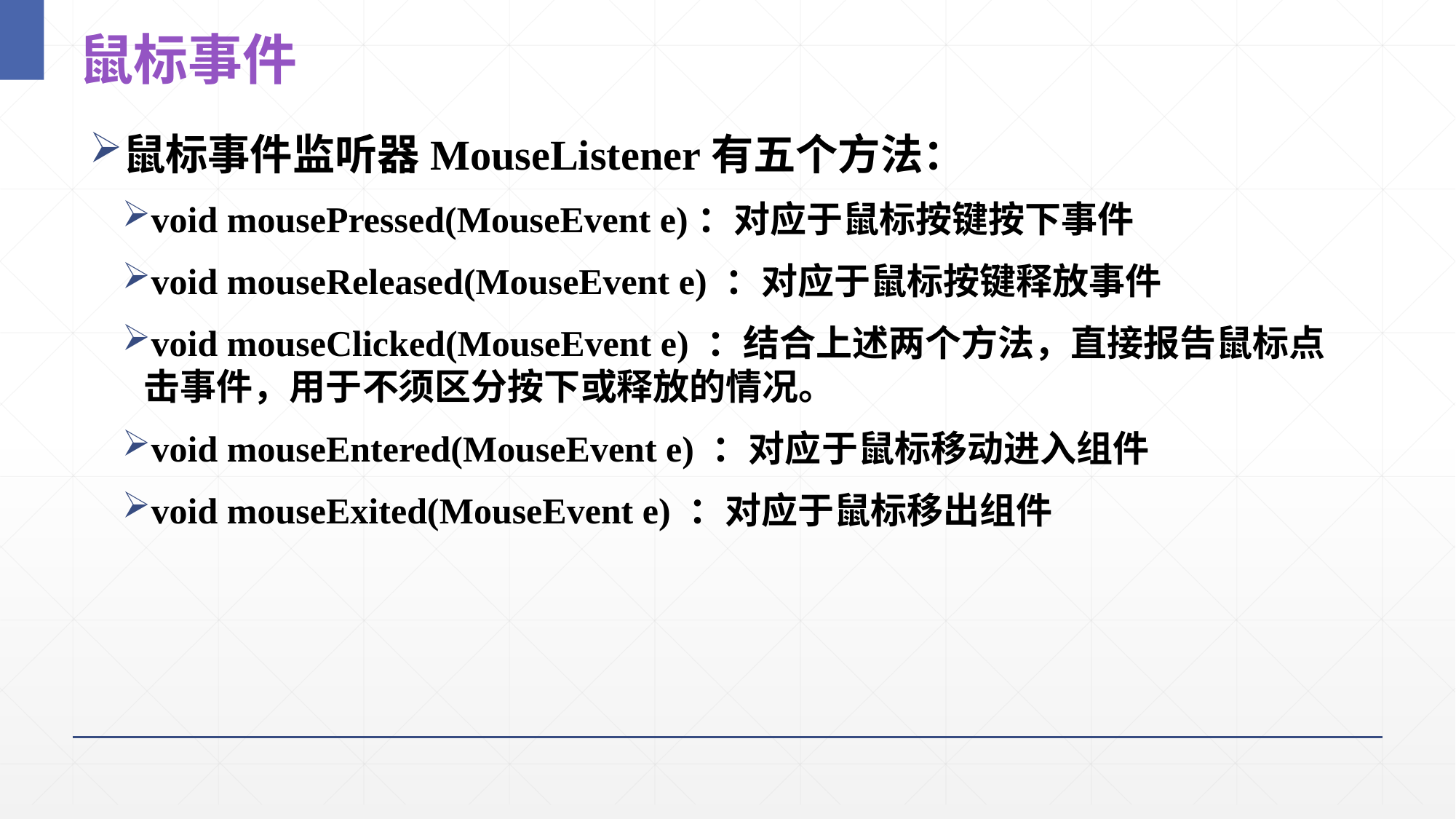

21
# 鼠标事件
鼠标事件监听器MouseListener有五个方法：
void mousePressed(MouseEvent e)：对应于鼠标按键按下事件
void mouseReleased(MouseEvent e) ：对应于鼠标按键释放事件
void mouseClicked(MouseEvent e) ：结合上述两个方法，直接报告鼠标点击事件，用于不须区分按下或释放的情况。
void mouseEntered(MouseEvent e) ：对应于鼠标移动进入组件
void mouseExited(MouseEvent e) ：对应于鼠标移出组件